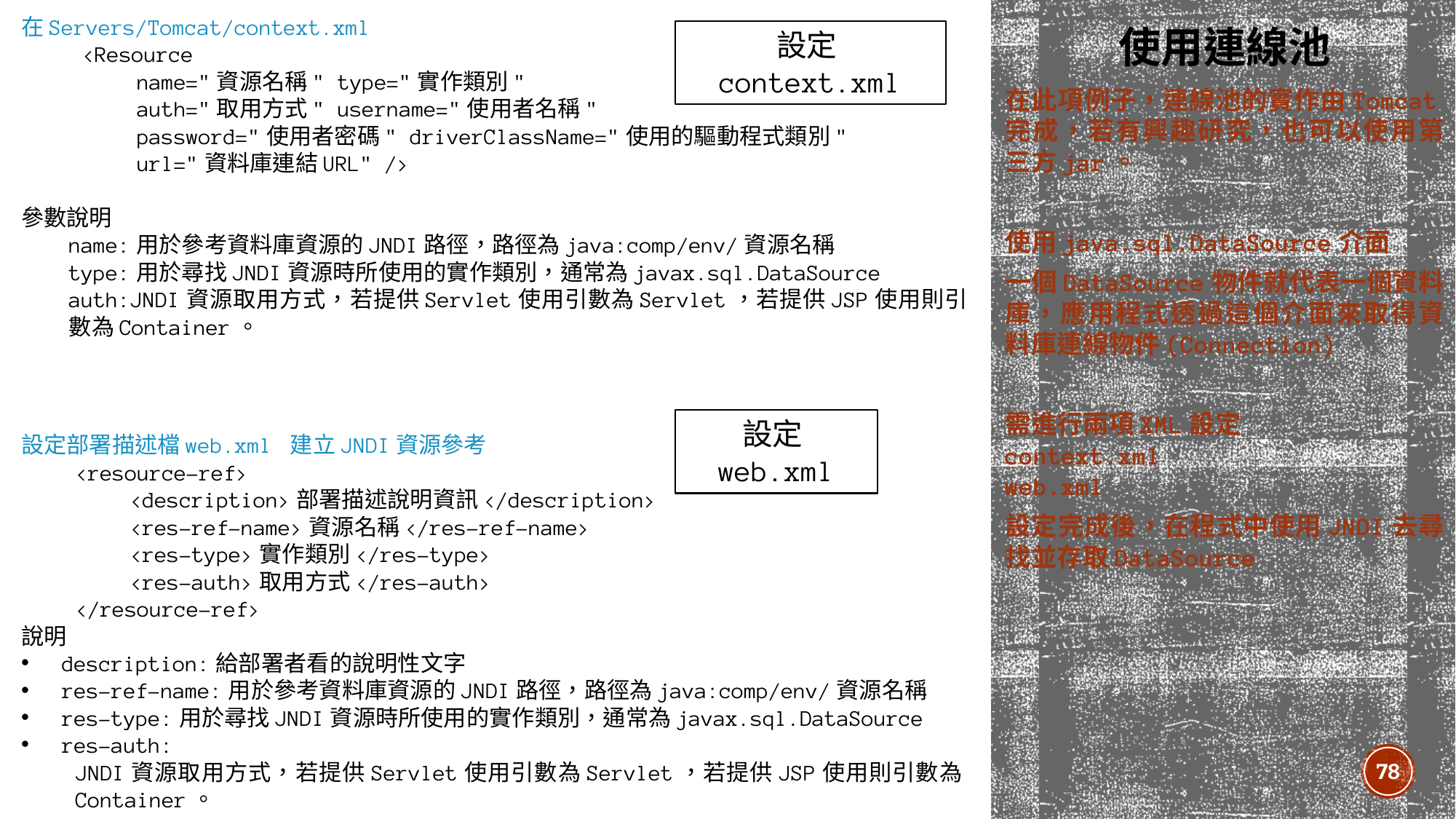

在Servers/Tomcat/context.xml
<Resource
name="資源名稱" type="實作類別"
auth="取用方式" username="使用者名稱"
password="使用者密碼" driverClassName="使用的驅動程式類別"
url="資料庫連結URL" />

參數說明
name:用於參考資料庫資源的JNDI路徑，路徑為java:comp/env/資源名稱
type:用於尋找JNDI資源時所使用的實作類別，通常為javax.sql.DataSource
auth:JNDI資源取用方式，若提供Servlet使用引數為Servlet，若提供JSP使用則引數為Container。
設定context.xml
使用連線池
在此項例子，連線池的實作由Tomcat完成，若有興趣研究，也可以使用第三方jar。

使用java.sql.DataSource介面
一個DataSource物件就代表一個資料庫，應用程式透過這個介面來取得資料庫連線物件(Connection)

需進行兩項XML設定
context.xml
web.xml
設定完成後，在程式中使用JNDI去尋找並存取DataSource

設定web.xml
設定部署描述檔web.xml 建立JNDI資源參考
<resource-ref>
<description>部署描述說明資訊</description>
<res-ref-name>資源名稱</res-ref-name>
<res-type>實作類別</res-type>
<res-auth>取用方式</res-auth>
</resource-ref>
說明
description:給部署者看的說明性文字
res-ref-name:用於參考資料庫資源的JNDI路徑，路徑為java:comp/env/資源名稱
res-type:用於尋找JNDI資源時所使用的實作類別，通常為javax.sql.DataSource
res-auth:
JNDI資源取用方式，若提供Servlet使用引數為Servlet，若提供JSP使用則引數為Container。
78